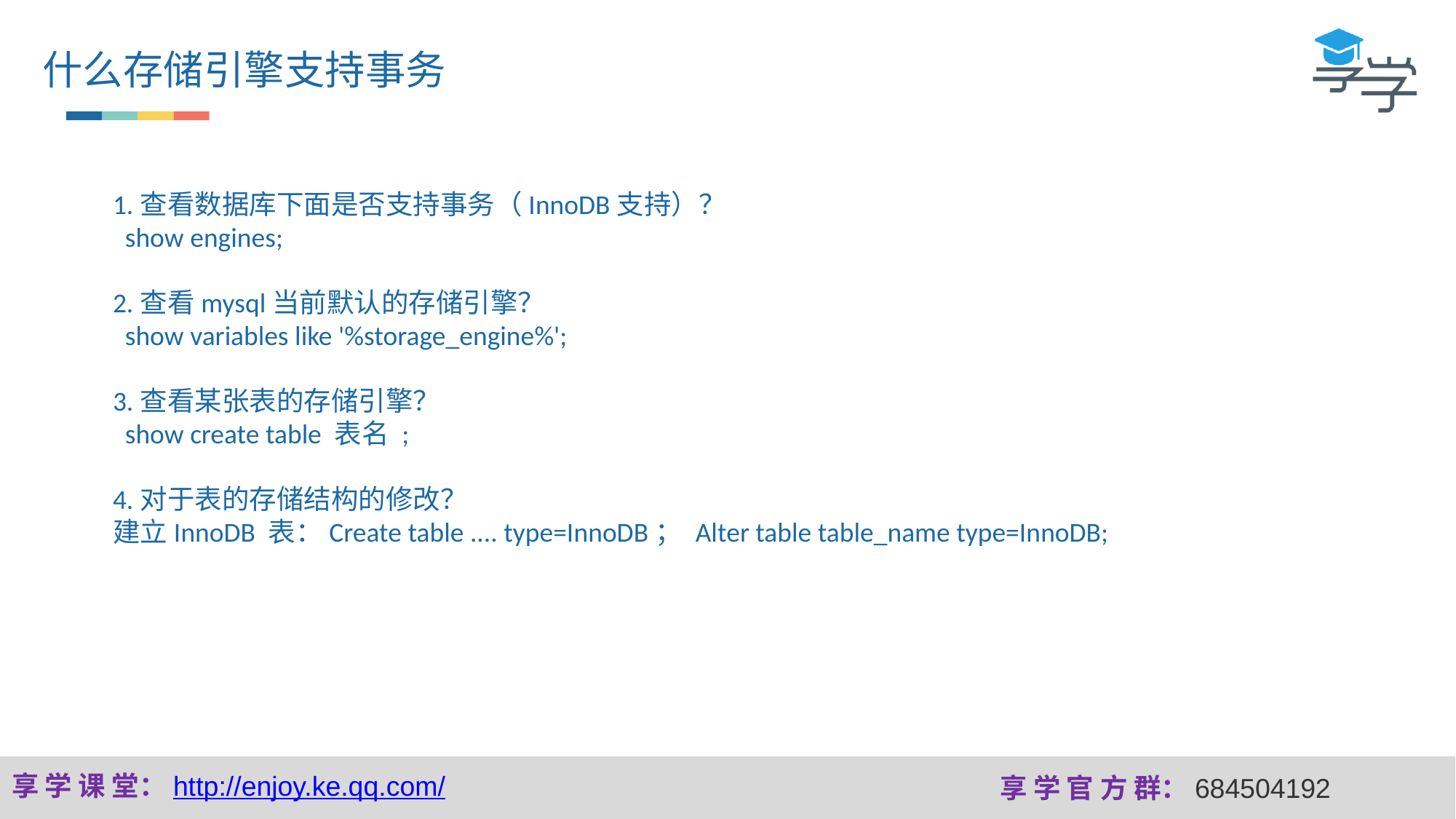

什么存储引擎支持事务

1.查看数据库下面是否支持事务（InnoDB支持）？
  show engines;

2.查看mysql当前默认的存储引擎？
  show variables like '%storage_engine%';

3.查看某张表的存储引擎？
  show create table 表名 ;

4.对于表的存储结构的修改？
建立InnoDB 表：Create table .... type=InnoDB； Alter table table_name type=InnoDB;